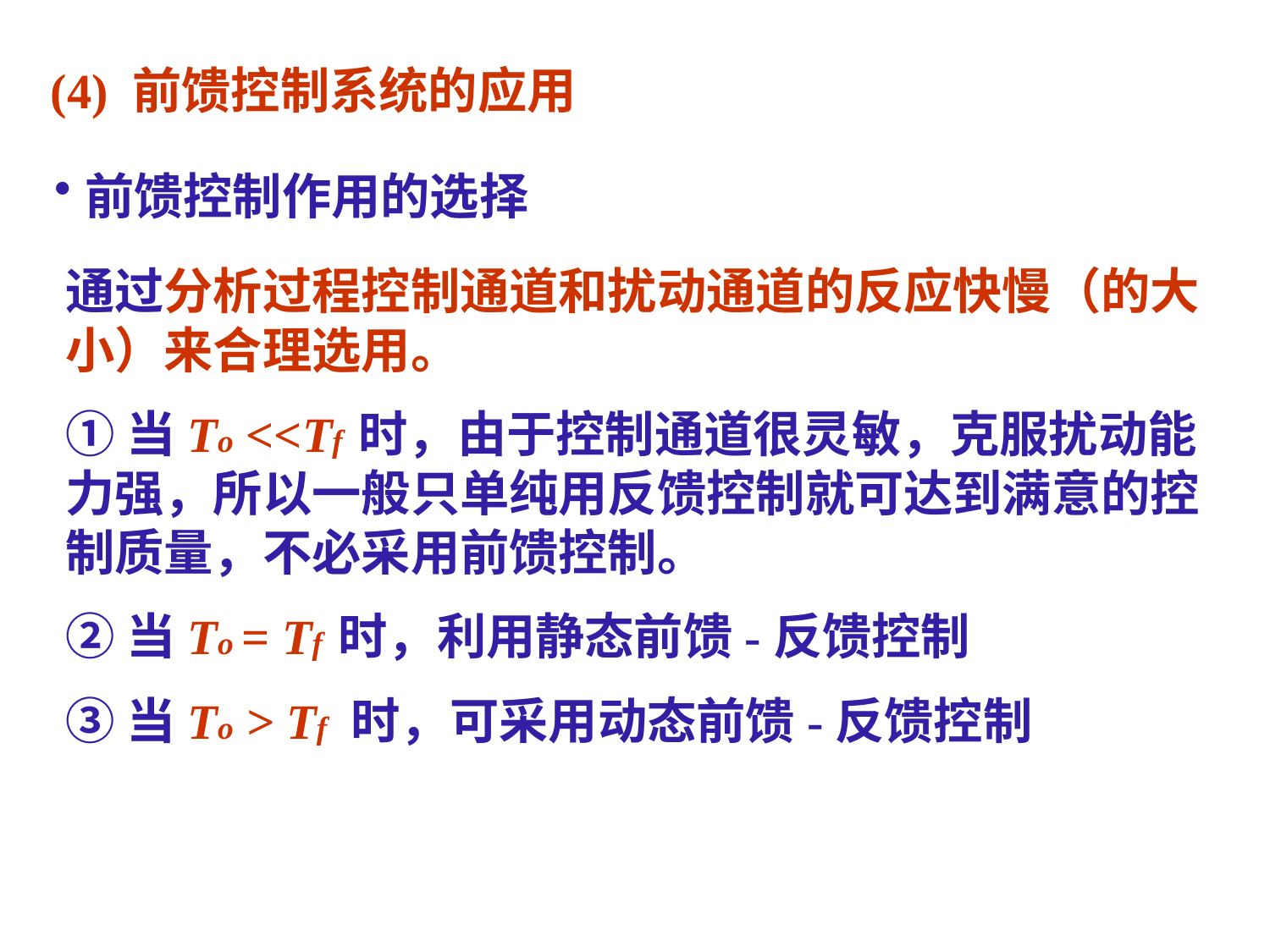

(4) 前馈控制系统的应用
前馈控制作用的选择
通过分析过程控制通道和扰动通道的反应快慢（的大小）来合理选用。
①当To <<Tf 时，由于控制通道很灵敏，克服扰动能力强，所以一般只单纯用反馈控制就可达到满意的控制质量，不必采用前馈控制。
②当To = Tf 时，利用静态前馈-反馈控制
③当To > Tf 时，可采用动态前馈-反馈控制